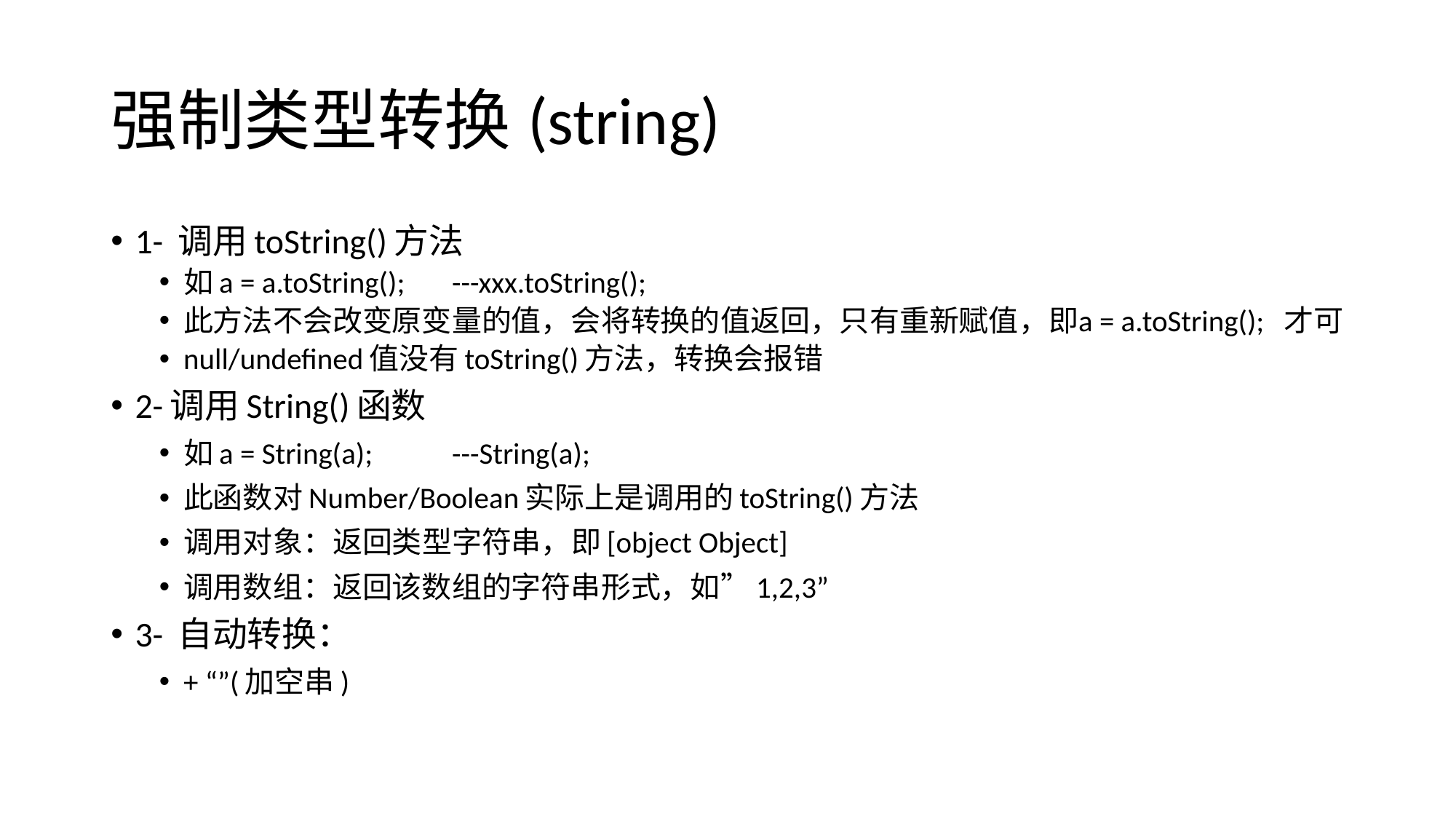

# 强制类型转换(string)
1- 调用toString()方法
如a = a.toString();	---xxx.toString();
此方法不会改变原变量的值，会将转换的值返回，只有重新赋值，即		a = a.toString();  才可
null/undefined值没有toString()方法，转换会报错
2-调用String()函数
如a = String(a);		---String(a);
此函数对Number/Boolean实际上是调用的toString()方法
调用对象：返回类型字符串，即[object Object]
调用数组：返回该数组的字符串形式，如”1,2,3”
3- 自动转换：
+ “”(加空串)